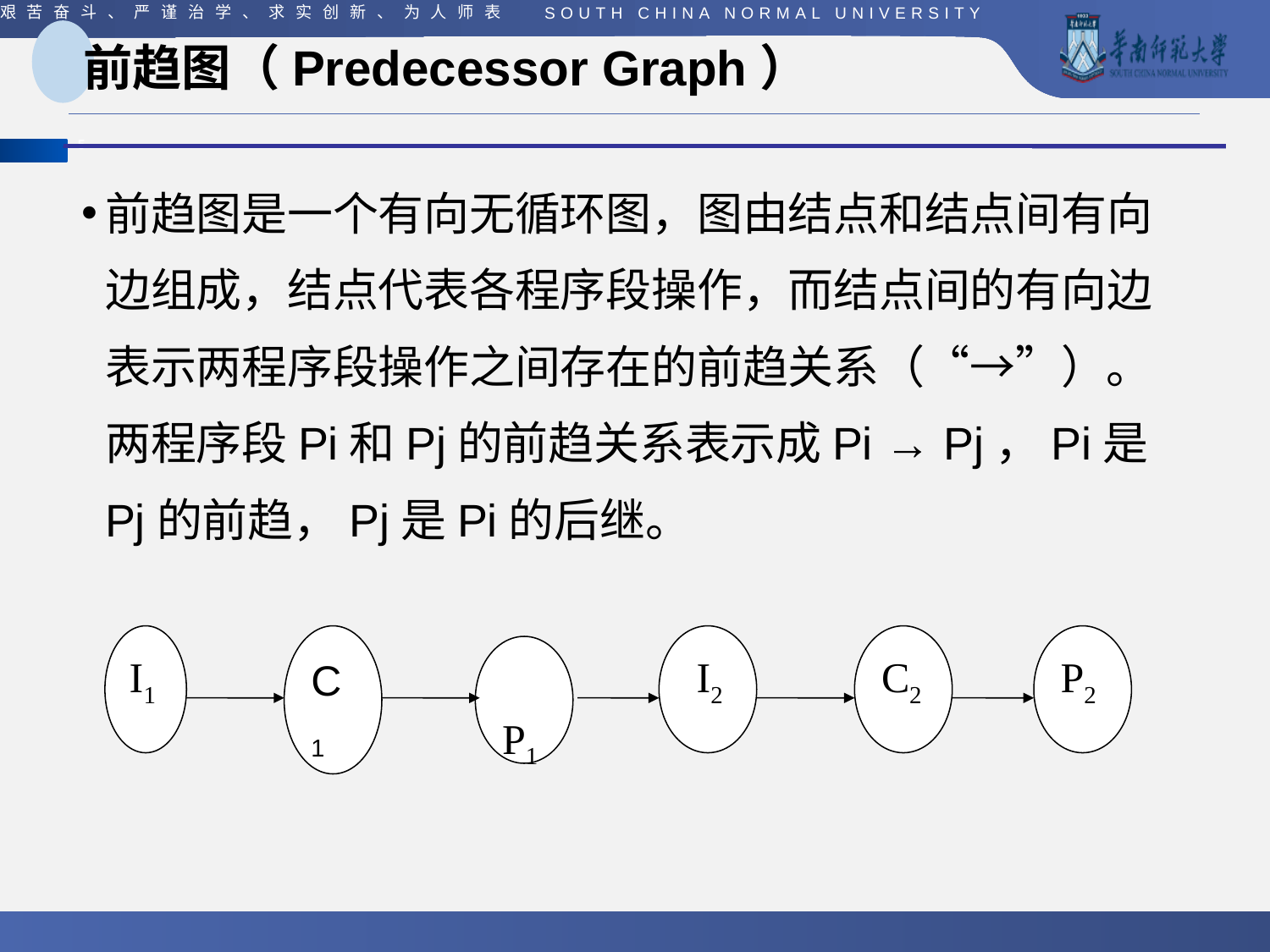

# 前趋图（Predecessor Graph）
前趋图是一个有向无循环图，图由结点和结点间有向边组成，结点代表各程序段操作，而结点间的有向边表示两程序段操作之间存在的前趋关系（“→”）。两程序段Pi和Pj的前趋关系表示成Pi → Pj，Pi是Pj的前趋，Pj是Pi的后继。
I1
C1
 I2
C2
P2
 P1

5